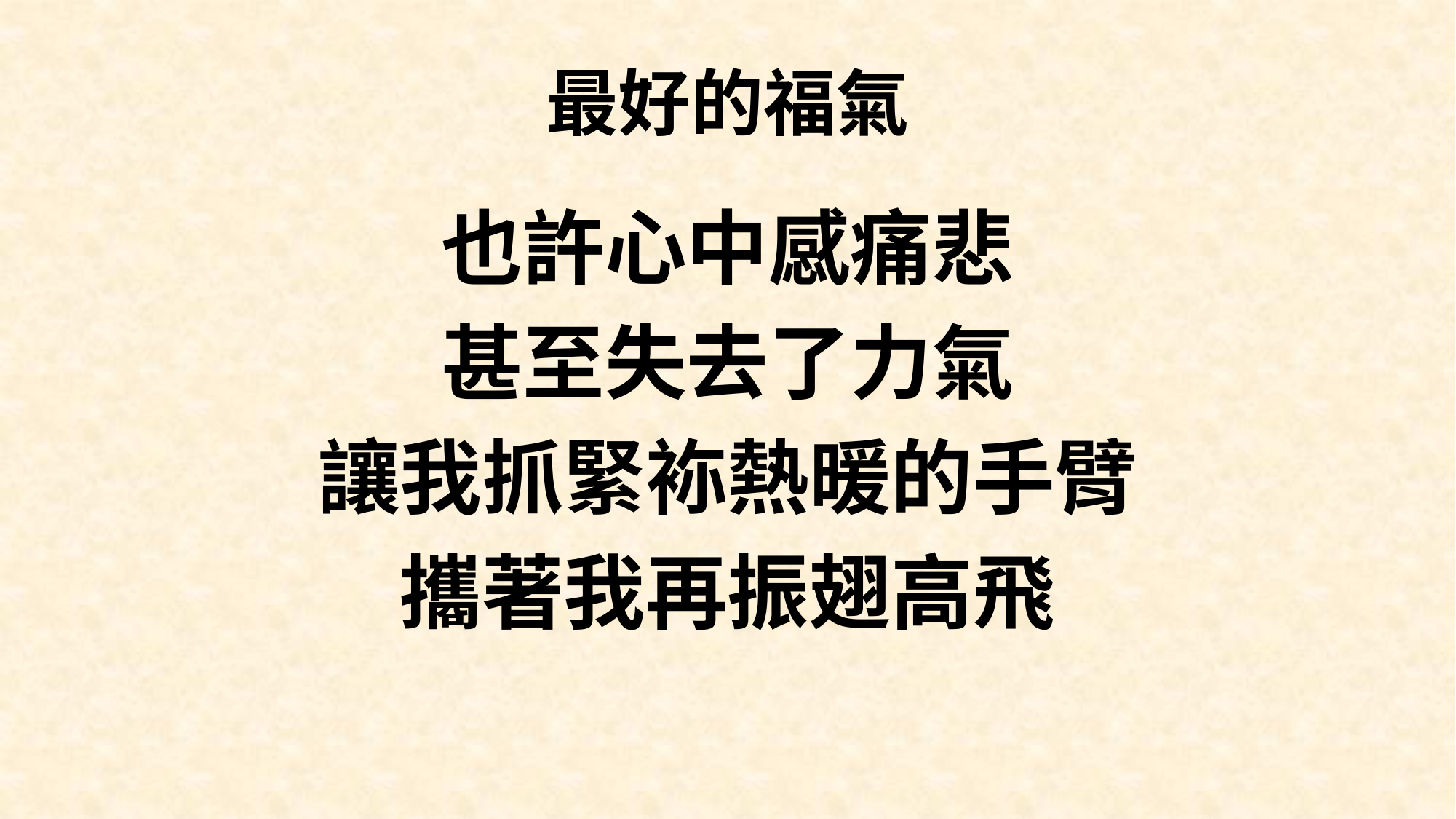

# 最好的福氣
也許心中感痛悲
甚至失去了力氣
讓我抓緊袮熱暖的手臂
攜著我再振翅高飛